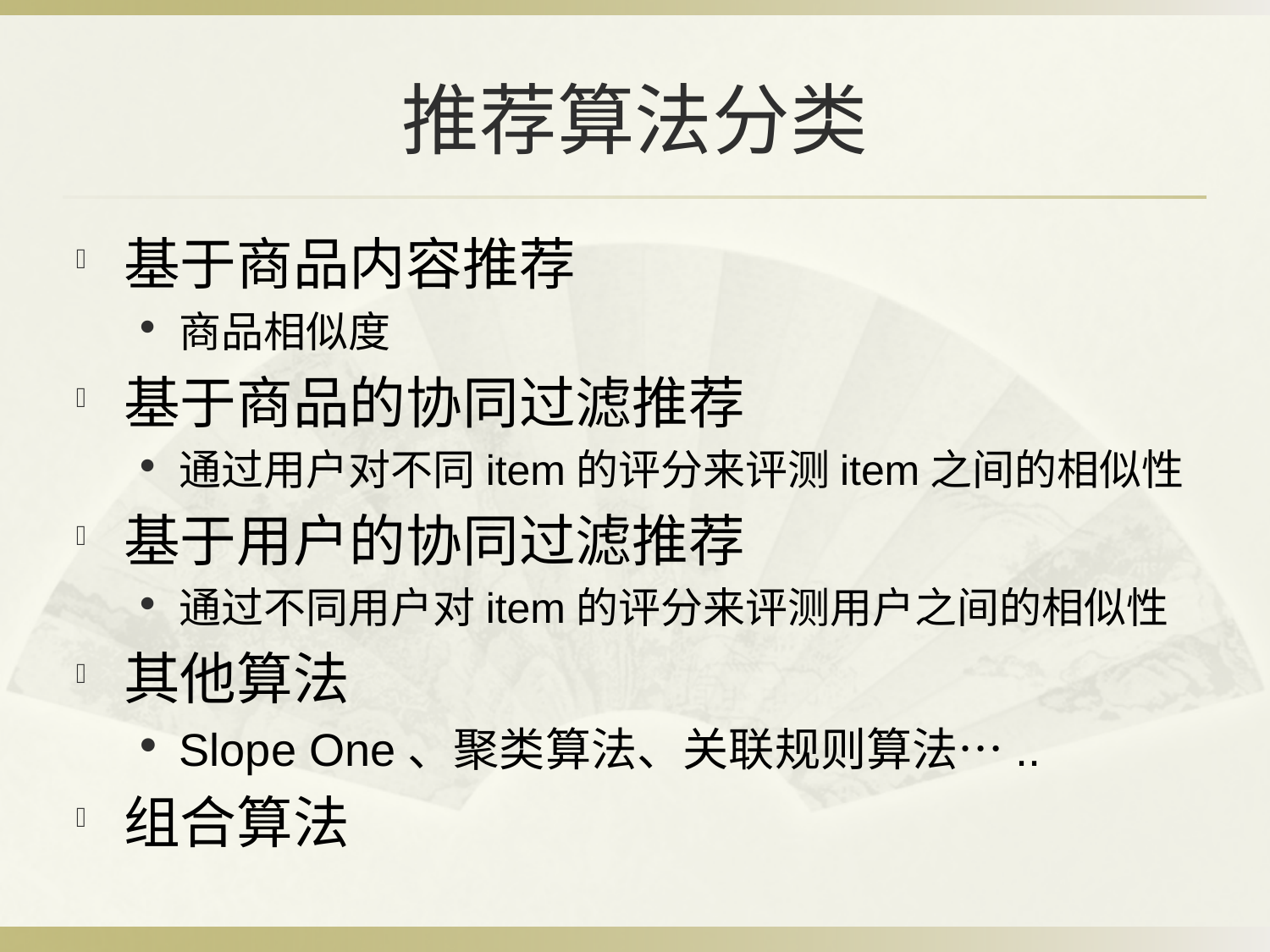

# 推荐算法分类
基于商品内容推荐
商品相似度
基于商品的协同过滤推荐
通过用户对不同item的评分来评测item之间的相似性
基于用户的协同过滤推荐
通过不同用户对item的评分来评测用户之间的相似性
其他算法
Slope One、聚类算法、关联规则算法…..
组合算法